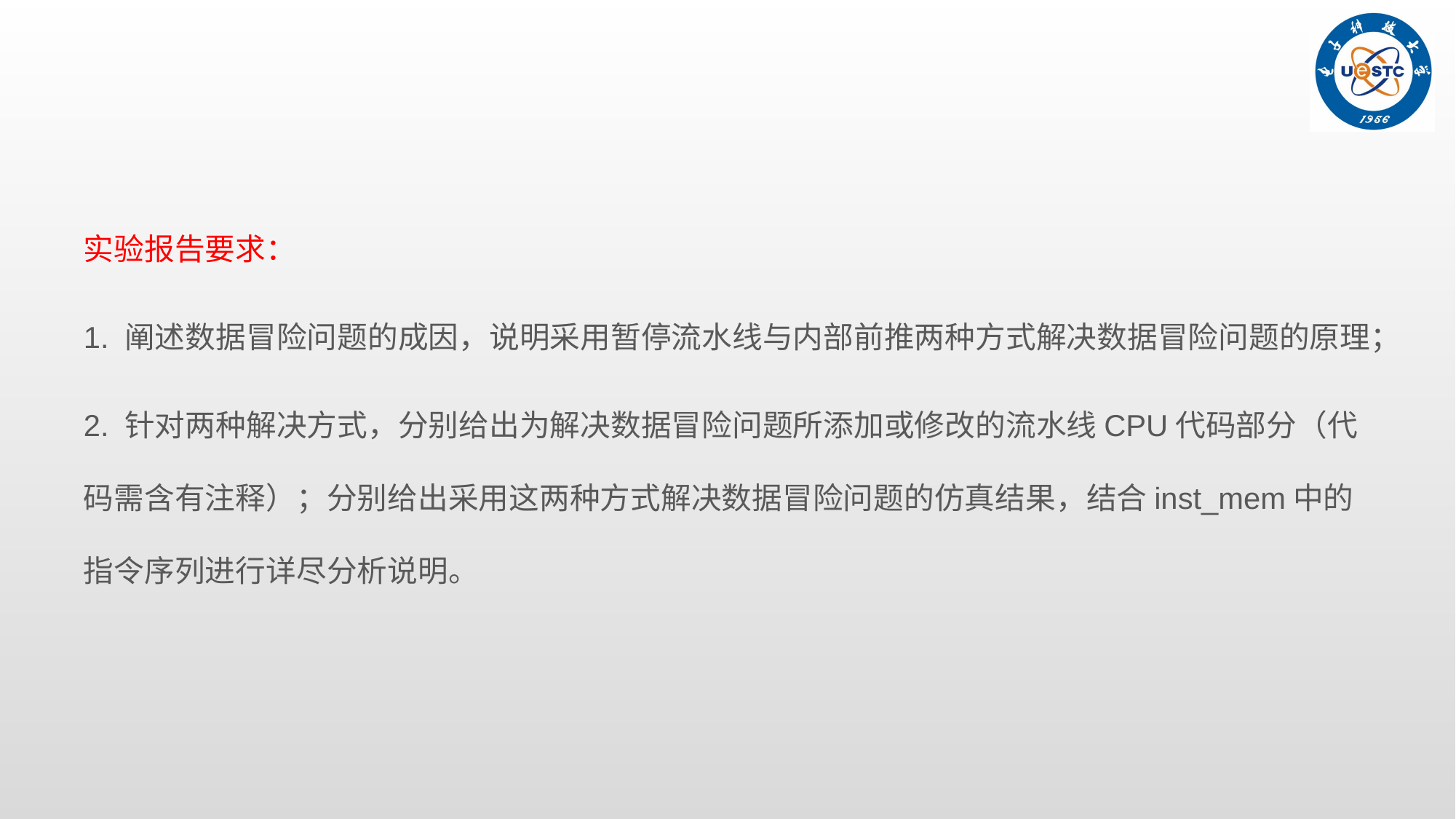

实验报告要求：
1. 阐述数据冒险问题的成因，说明采用暂停流水线与内部前推两种方式解决数据冒险问题的原理；
2. 针对两种解决方式，分别给出为解决数据冒险问题所添加或修改的流水线CPU代码部分（代码需含有注释）；分别给出采用这两种方式解决数据冒险问题的仿真结果，结合inst_mem中的指令序列进行详尽分析说明。